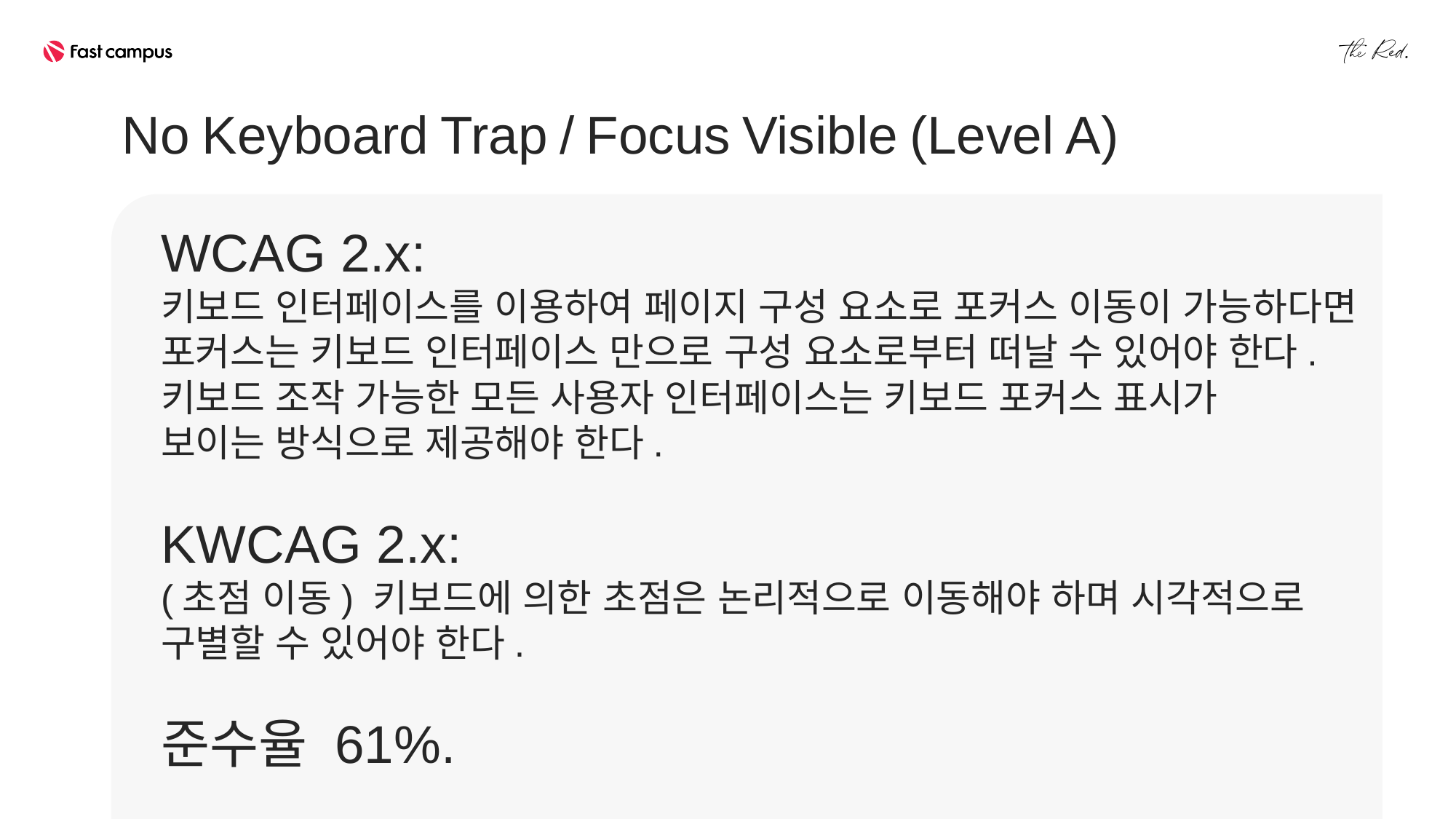

No Keyboard Trap / Focus Visible (Level A)
WCAG 2.x:
키보드 인터페이스를 이용하여 페이지 구성 요소로 포커스 이동이 가능하다면
포커스는 키보드 인터페이스 만으로 구성 요소로부터 떠날 수 있어야 한다.
키보드 조작 가능한 모든 사용자 인터페이스는 키보드 포커스 표시가
보이는 방식으로 제공해야 한다.

KWCAG 2.x:
(초점 이동) 키보드에 의한 초점은 논리적으로 이동해야 하며 시각적으로
구별할 수 있어야 한다.

준수율 61%.